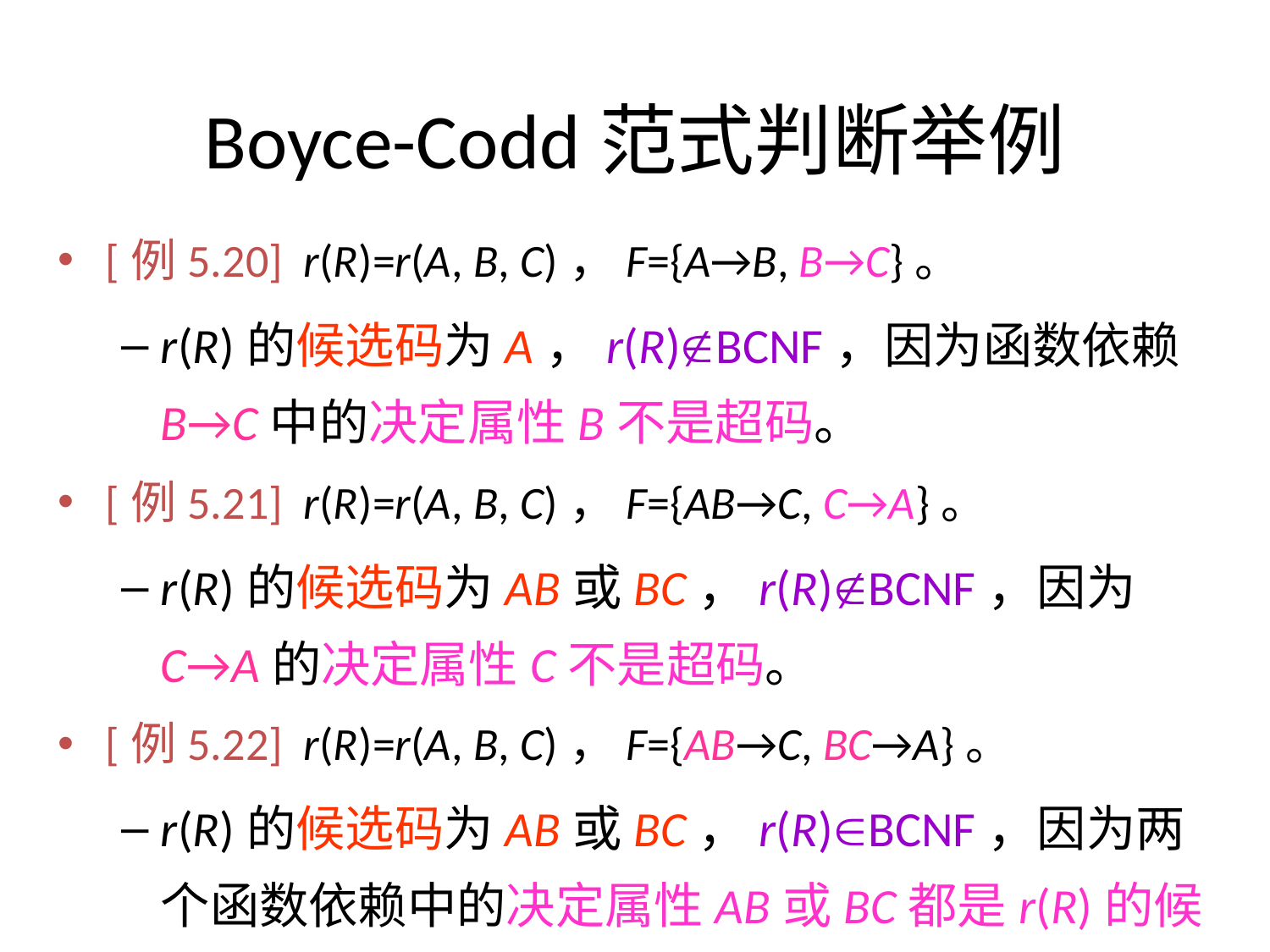

# Boyce-Codd范式判断举例
[例5.20]  r(R)=r(A, B, C)，F={A→B, B→C}。
r(R)的候选码为A，r(R)∉BCNF，因为函数依赖B→C中的决定属性B不是超码。
[例5.21]  r(R)=r(A, B, C)，F={AB→C, C→A}。
r(R)的候选码为AB或BC，r(R)∉BCNF，因为C→A的决定属性C不是超码。
[例5.22]  r(R)=r(A, B, C)，F={AB→C, BC→A}。
r(R)的候选码为AB或BC，r(R)∈BCNF，因为两个函数依赖中的决定属性AB或BC都是r(R)的候选码。